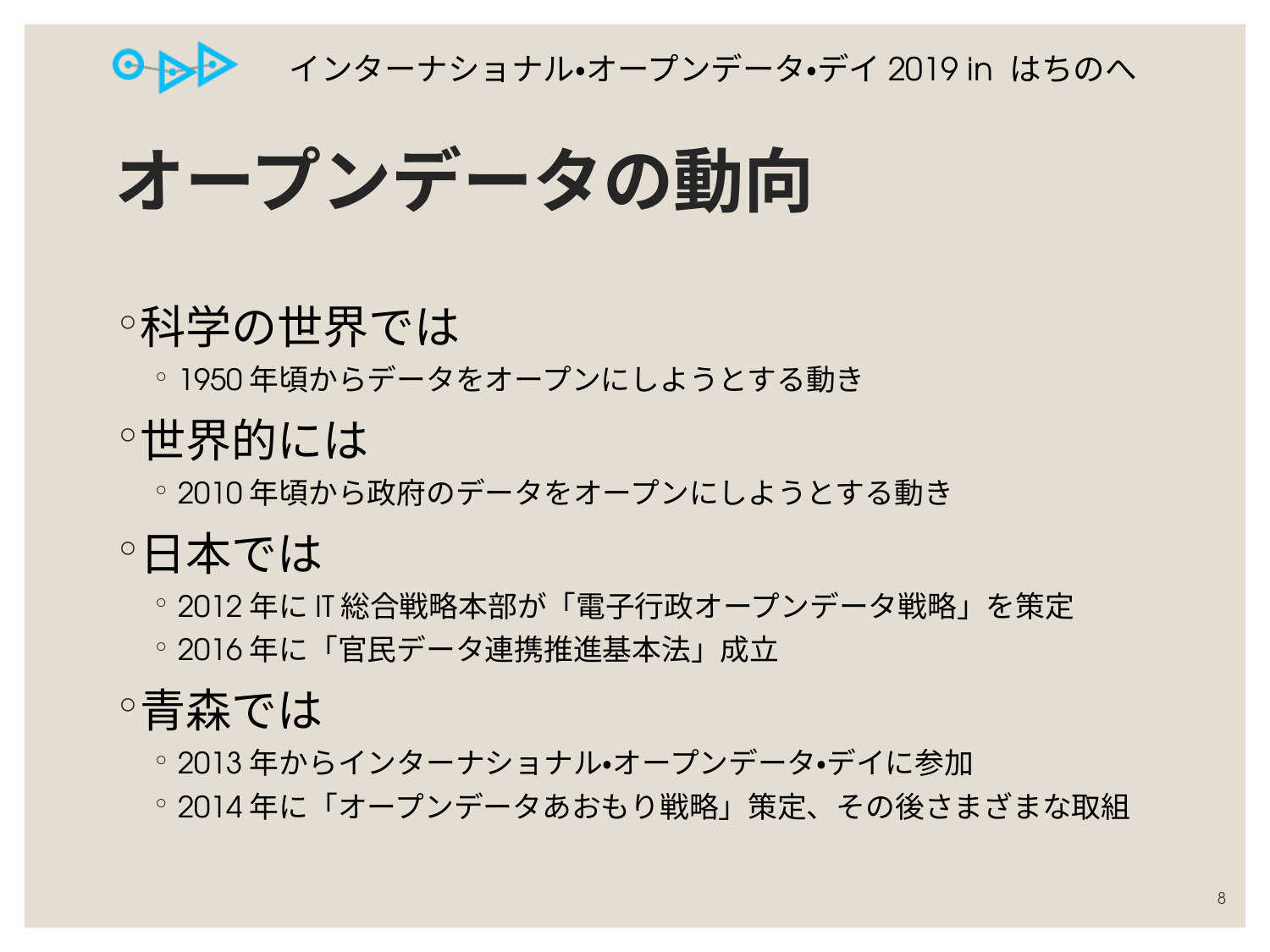

# オープンデータの動向
科学の世界では
1950年頃からデータをオープンにしようとする動き
世界的には
2010年頃から政府のデータをオープンにしようとする動き
日本では
2012年にIT総合戦略本部が「電子行政オープンデータ戦略」を策定
2016年に「官民データ連携推進基本法」成立
青森では
2013年からインターナショナル・オープンデータ・デイに参加
2014年に「オープンデータあおもり戦略」策定、その後さまざまな取組
8